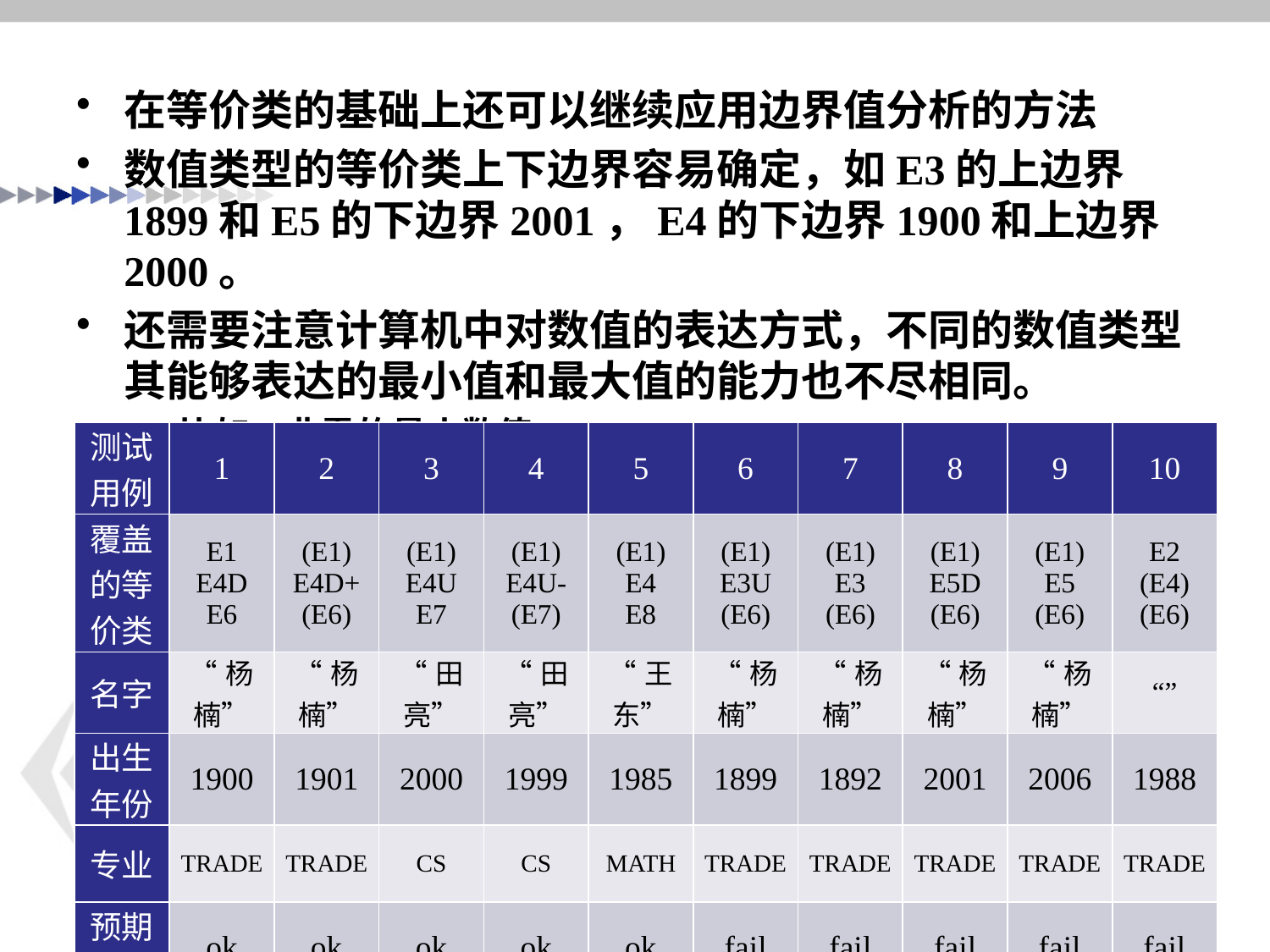

# 在等价类的基础上还可以继续应用边界值分析的方法
数值类型的等价类上下边界容易确定，如E3的上边界1899和E5的下边界2001，E4的下边界1900和上边界2000。
还需要注意计算机中对数值的表达方式，不同的数值类型其能够表达的最小值和最大值的能力也不尽相同。
比如，非零的最小数值
| 测试用例 | 1 | 2 | 3 | 4 | 5 | 6 | 7 | 8 | 9 | 10 |
| --- | --- | --- | --- | --- | --- | --- | --- | --- | --- | --- |
| 覆盖的等价类 | E1 E4D E6 | (E1) E4D+(E6) | (E1) E4U E7 | (E1) E4U- (E7) | (E1) E4 E8 | (E1) E3U (E6) | (E1) E3 (E6) | (E1) E5D (E6) | (E1) E5 (E6) | E2 (E4) (E6) |
| 名字 | “杨楠” | “杨楠” | “田亮” | “田亮” | “王东” | “杨楠” | “杨楠” | “杨楠” | “杨楠” | “” |
| 出生年份 | 1900 | 1901 | 2000 | 1999 | 1985 | 1899 | 1892 | 2001 | 2006 | 1988 |
| 专业 | TRADE | TRADE | CS | CS | MATH | TRADE | TRADE | TRADE | TRADE | TRADE |
| 预期结果 | ok | ok | ok | ok | ok | fail | fail | fail | fail | fail |
2019/12/15
大连理工大学软件学院
23